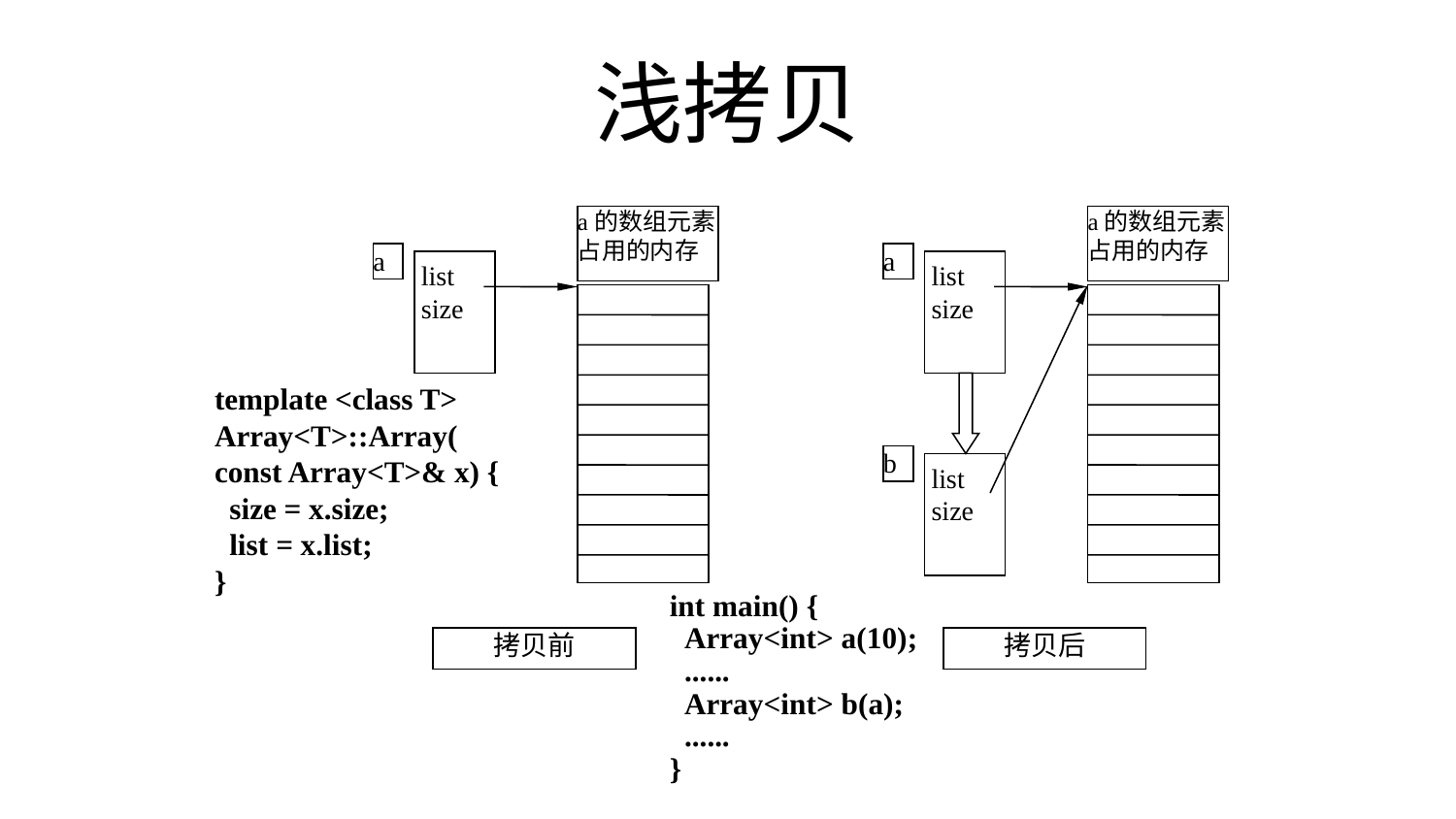

浅拷贝
a的数组元素
占用的内存
a的数组元素
占用的内存
a
a
 list
 size
 list
 size

b
 list
 size
拷贝前
拷贝后
template <class T>
Array<T>::Array(
const Array<T>& x) {
  size = x.size;
  list = x.list;
}
int main() {
  Array<int> a(10);
  ......
  Array<int> b(a);
  ......
}